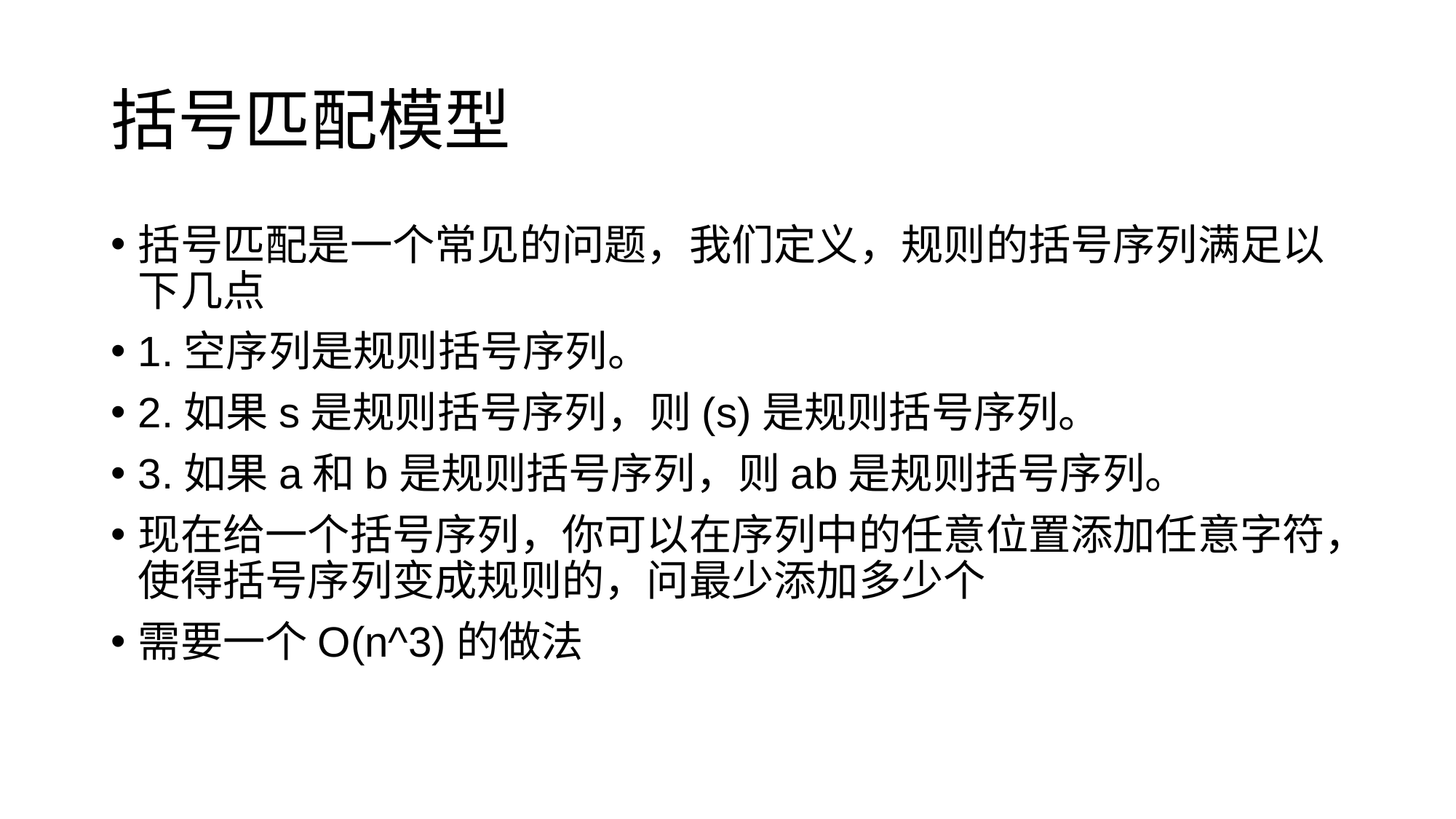

# 括号匹配模型
括号匹配是一个常见的问题，我们定义，规则的括号序列满足以下几点
1.空序列是规则括号序列。
2.如果s是规则括号序列，则(s)是规则括号序列。
3.如果a和b是规则括号序列，则ab是规则括号序列。
现在给一个括号序列，你可以在序列中的任意位置添加任意字符，使得括号序列变成规则的，问最少添加多少个
需要一个O(n^3)的做法